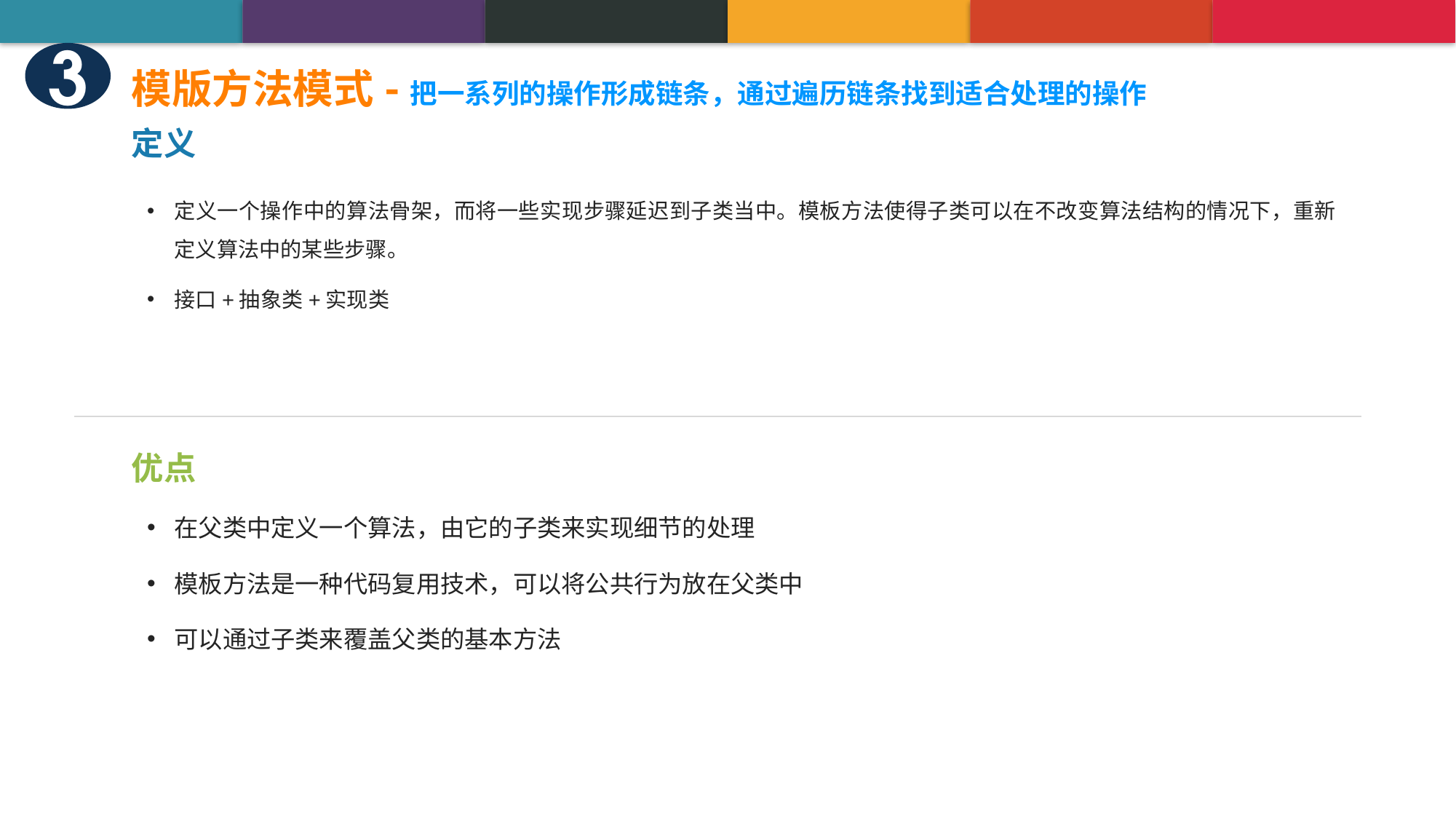

3
模版方法模式-把一系列的操作形成链条，通过遍历链条找到适合处理的操作
定义
定义一个操作中的算法骨架，而将一些实现步骤延迟到子类当中。模板方法使得子类可以在不改变算法结构的情况下，重新定义算法中的某些步骤。
接口+抽象类+实现类
优点
在父类中定义一个算法，由它的子类来实现细节的处理
模板方法是一种代码复用技术，可以将公共行为放在父类中
可以通过子类来覆盖父类的基本方法